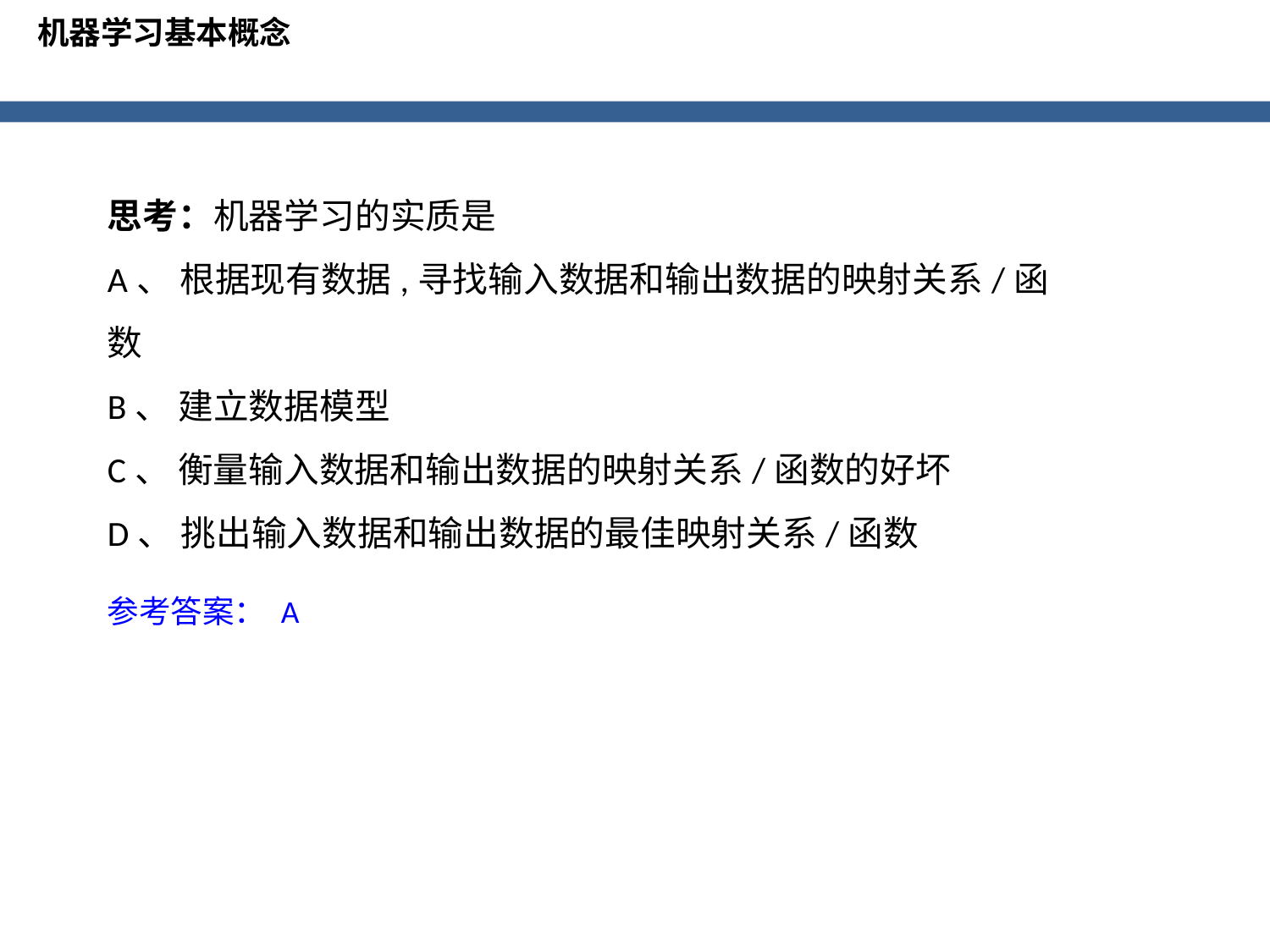

机器学习基本概念
思考：机器学习的实质是
A、 根据现有数据,寻找输入数据和输出数据的映射关系/函数
B、 建立数据模型
C、 衡量输入数据和输出数据的映射关系/函数的好坏
D、 挑出输入数据和输出数据的最佳映射关系/函数

参考答案： A